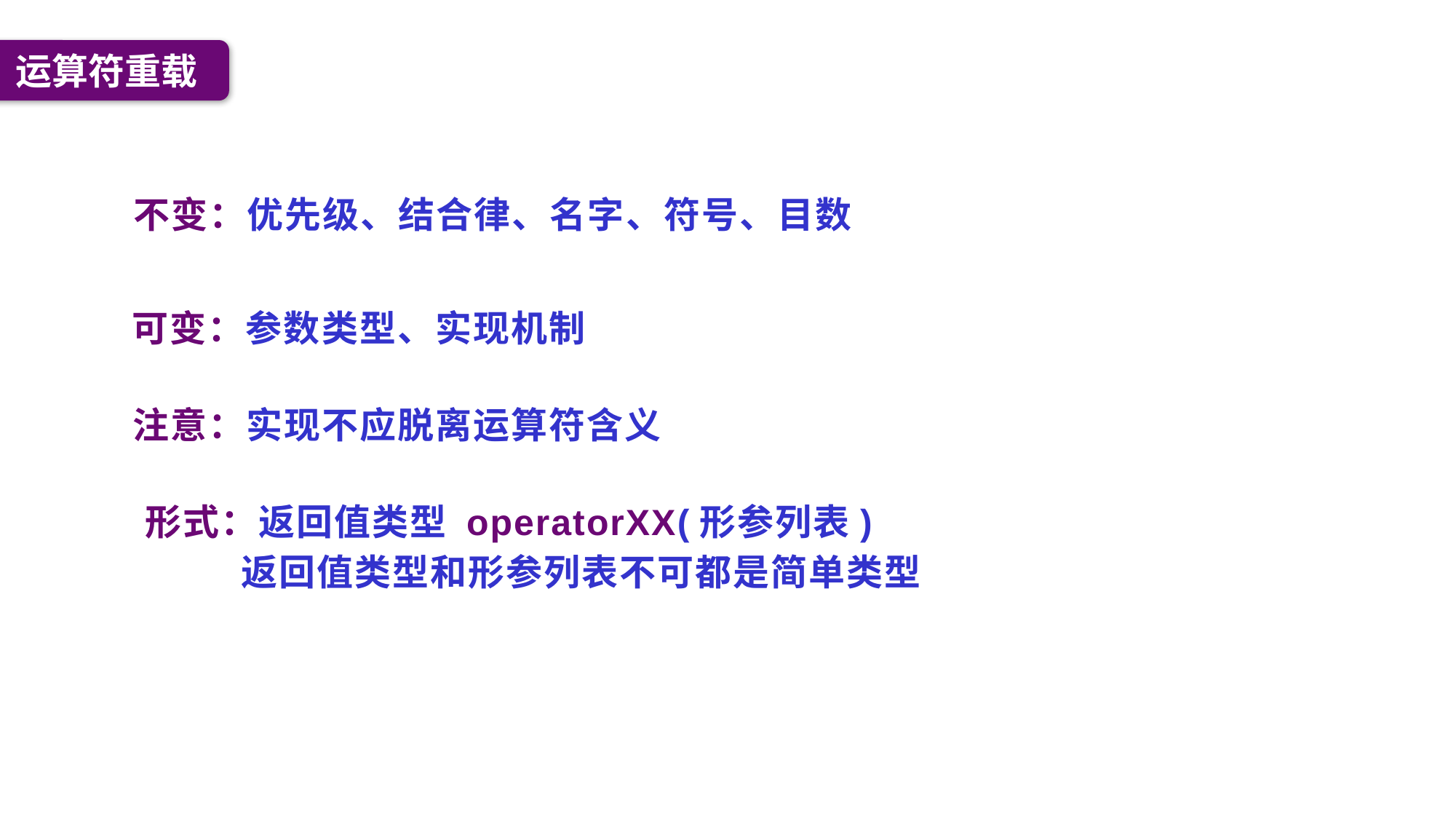

运算符重载
不变：优先级、结合律、名字、符号、目数
可变：参数类型、实现机制
注意：实现不应脱离运算符含义
形式：返回值类型 operatorXX(形参列表)
         返回值类型和形参列表不可都是简单类型
10